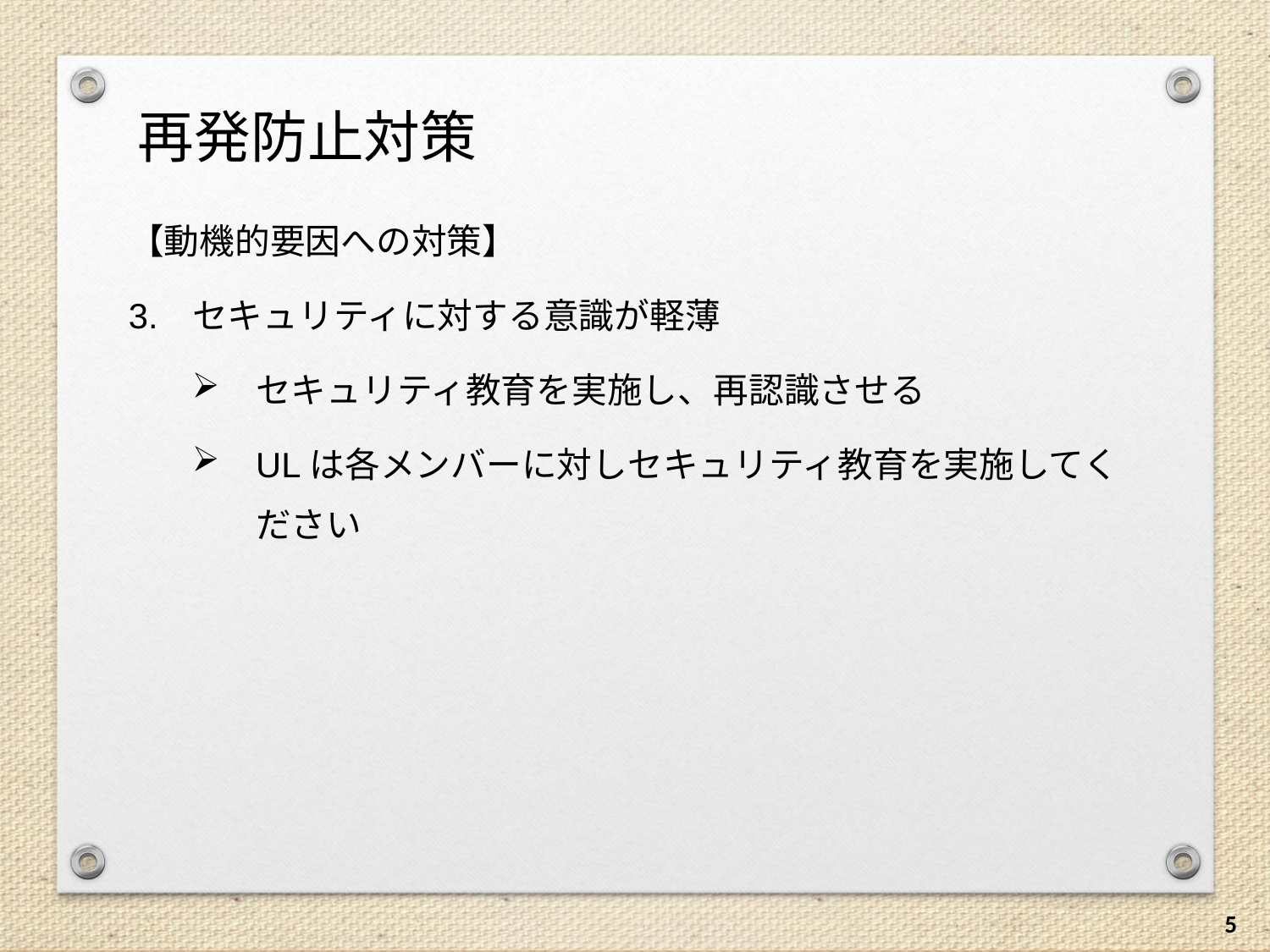

再発防止対策
【動機的要因への対策】
セキュリティに対する意識が軽薄
セキュリティ教育を実施し、再認識させる
ULは各メンバーに対しセキュリティ教育を実施してください
5